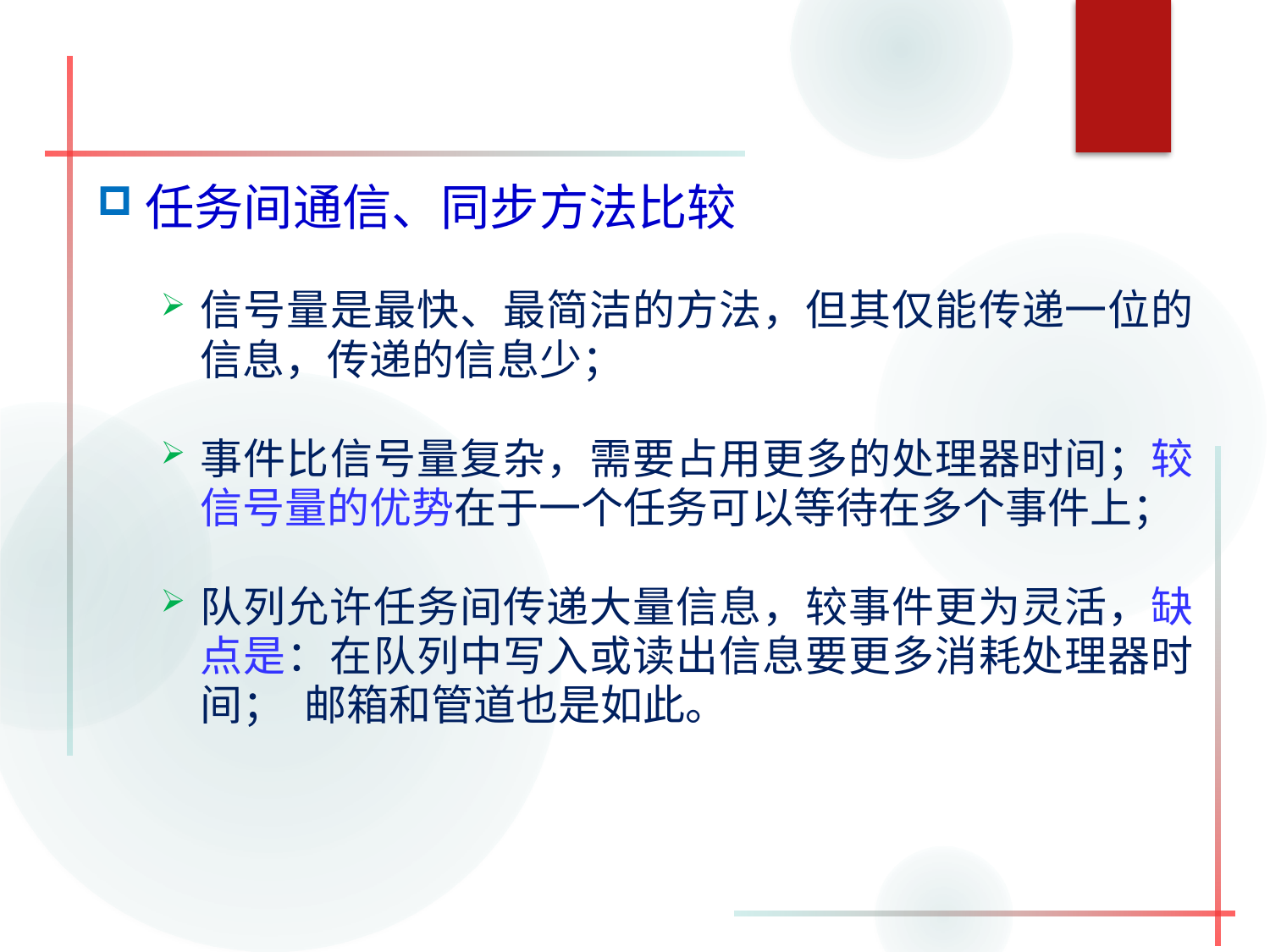

63
任务间通信、同步方法比较

信号量是最快、最简洁的方法，但其仅能传递一位的信息，传递的信息少；

事件比信号量复杂，需要占用更多的处理器时间；较信号量的优势在于一个任务可以等待在多个事件上；

队列允许任务间传递大量信息，较事件更为灵活，缺点是：在队列中写入或读出信息要更多消耗处理器时间；  邮箱和管道也是如此。